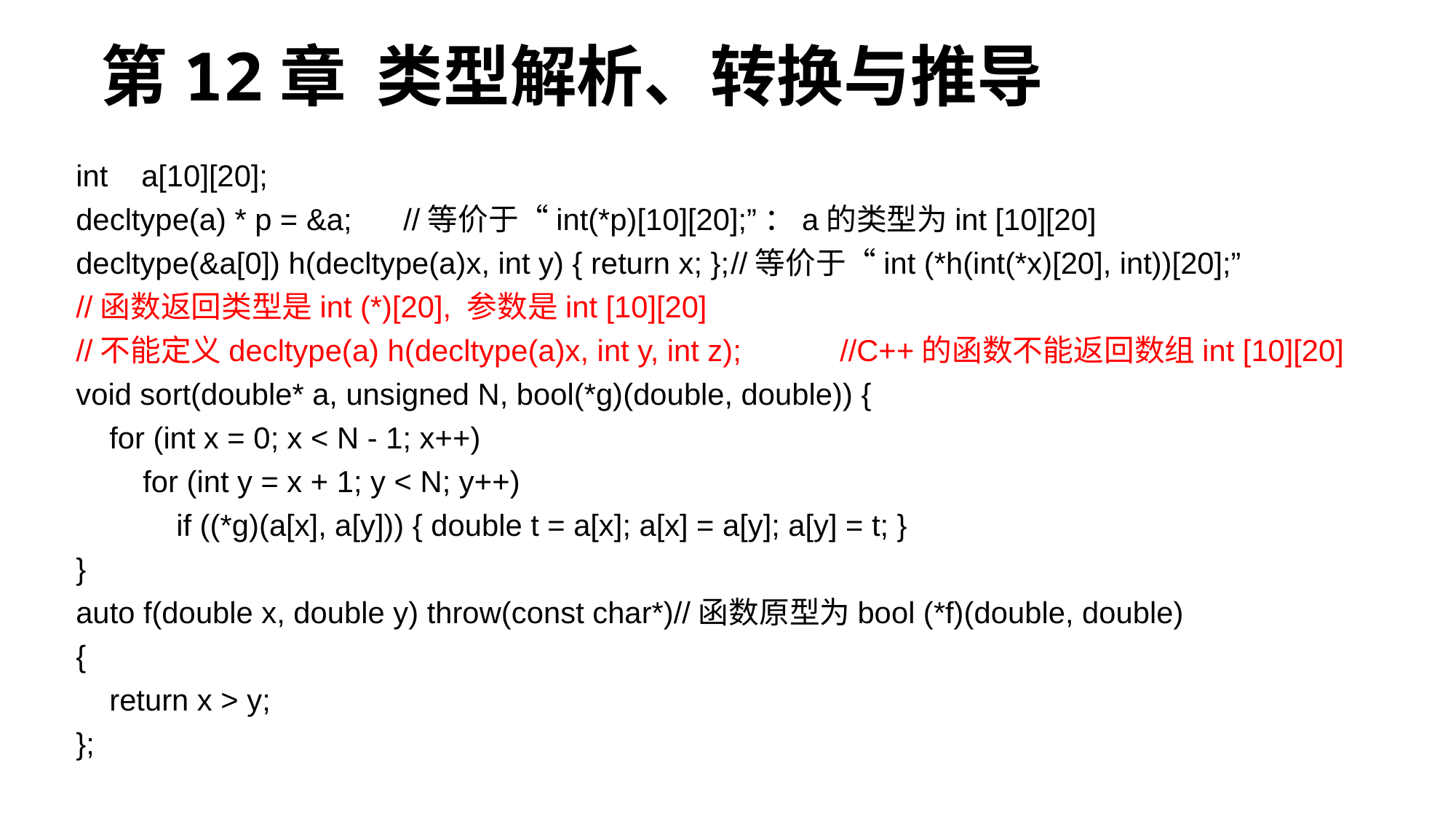

# 第12章  类型解析、转换与推导
int    a[10][20];
decltype(a) * p = &a;  	//等价于“int(*p)[10][20];”：a的类型为int [10][20]
decltype(&a[0]) h(decltype(a)x, int y) { return x; };	//等价于“int (*h(int(*x)[20], int))[20];”
//函数返回类型是int (*)[20], 参数是int [10][20]
//不能定义decltype(a) h(decltype(a)x, int y, int z);	//C++的函数不能返回数组int [10][20]
void sort(double* a, unsigned N, bool(*g)(double, double)) {
    for (int x = 0; x < N - 1; x++)
        for (int y = x + 1; y < N; y++)
            if ((*g)(a[x], a[y])) { double t = a[x]; a[x] = a[y]; a[y] = t; }
}
auto f(double x, double y) throw(const char*)//函数原型为bool (*f)(double, double)
{
    return x > y;
};